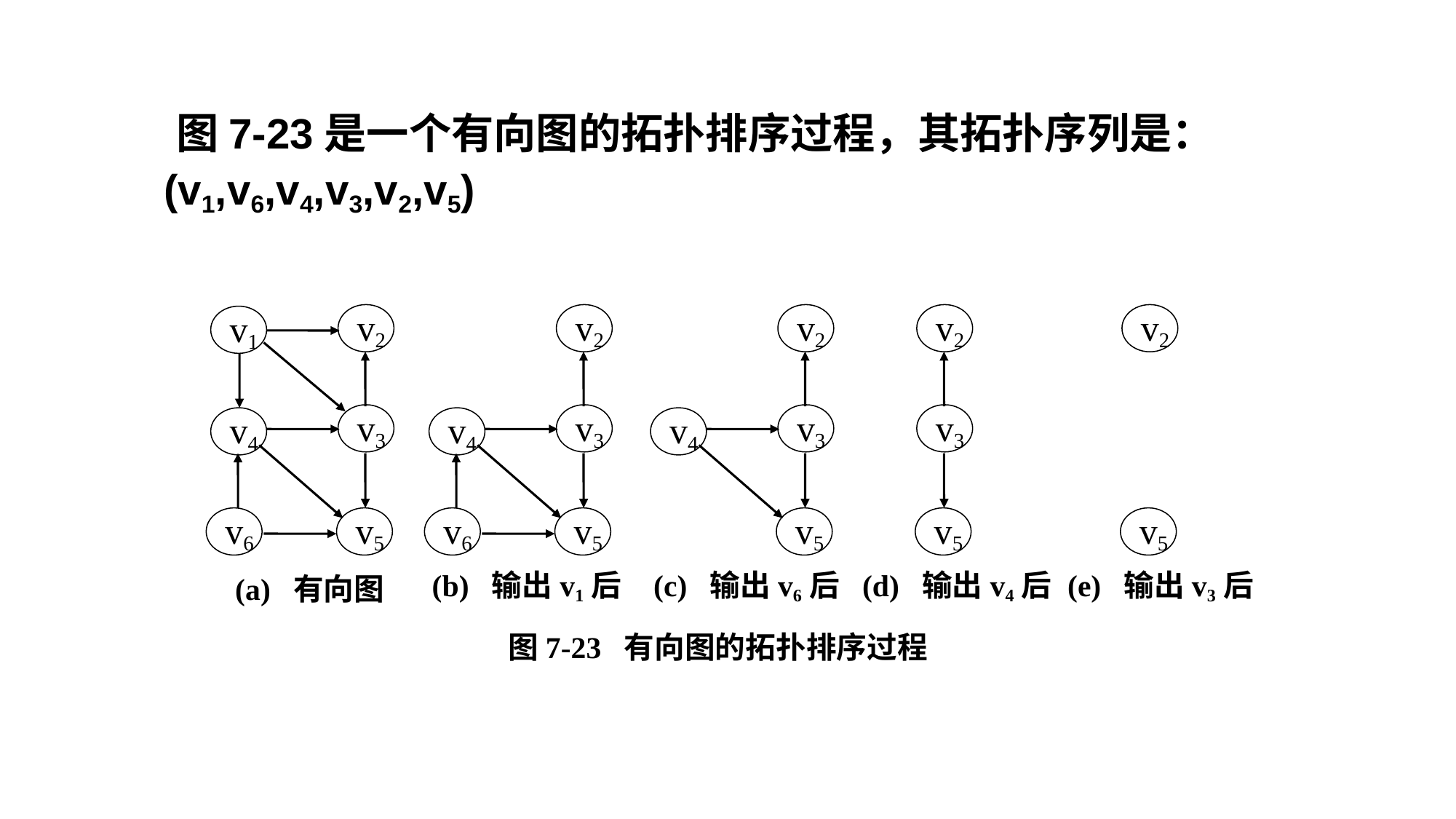

图7-23是一个有向图的拓扑排序过程，其拓扑序列是：   (v1,v6,v4,v3,v2,v5)
v2
v1

v3
v4

v6
v5

(a)  有向图
v2

v3
v4

v6
v5

(b)  输出v1后
v2

v3
v4

v5
(c)  输出v6后
v2

v3

v5
(d)  输出v4后
v2
v5
(e)  输出v3后
图7-23  有向图的拓扑排序过程